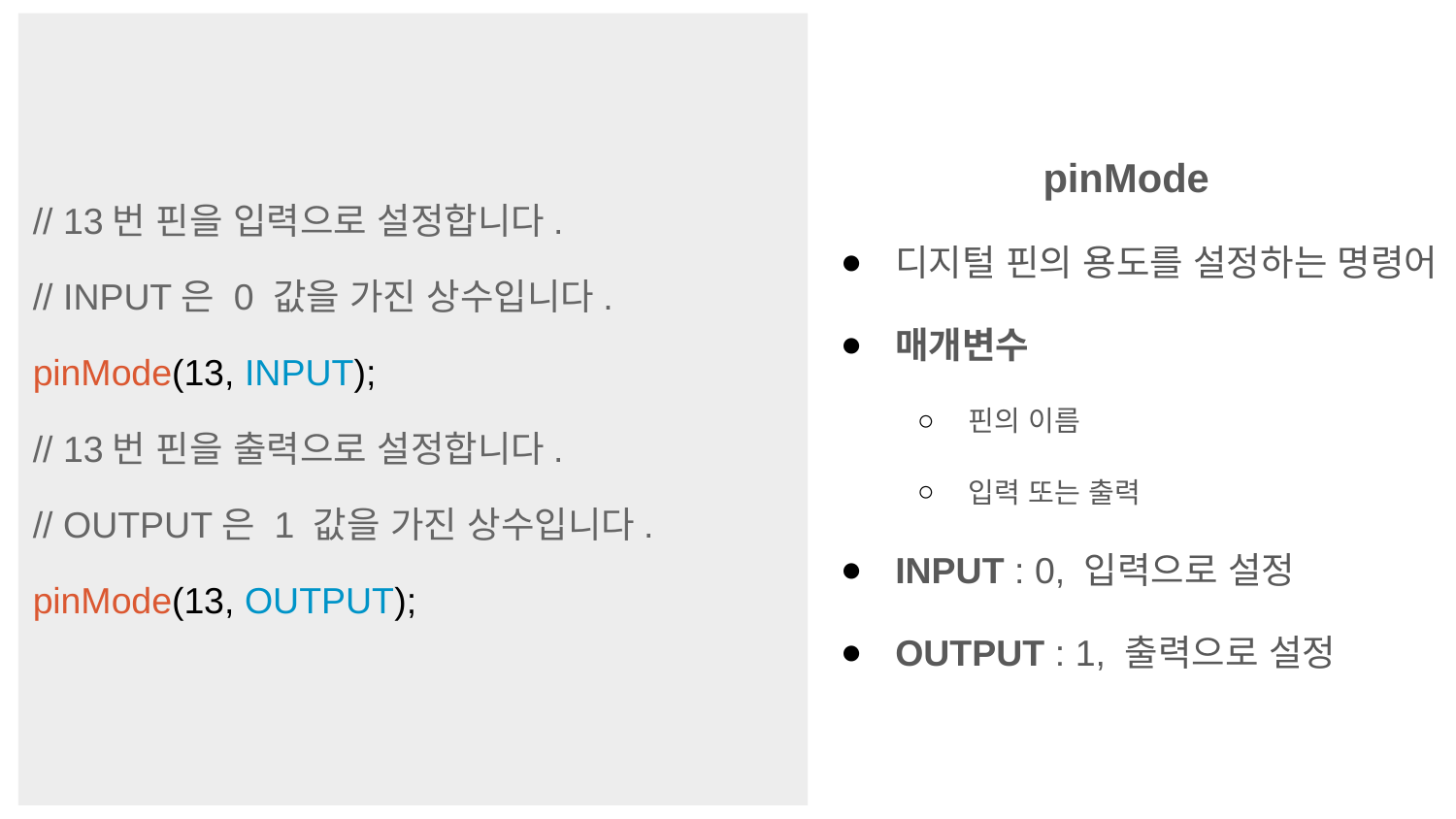

pinMode
디지털 핀의 용도를 설정하는 명령어
매개변수
핀의 이름
입력 또는 출력
INPUT : 0, 입력으로 설정
OUTPUT : 1, 출력으로 설정
// 13번 핀을 입력으로 설정합니다.
// INPUT은 0 값을 가진 상수입니다.
pinMode(13, INPUT);
// 13번 핀을 출력으로 설정합니다.
// OUTPUT은 1 값을 가진 상수입니다.
pinMode(13, OUTPUT);